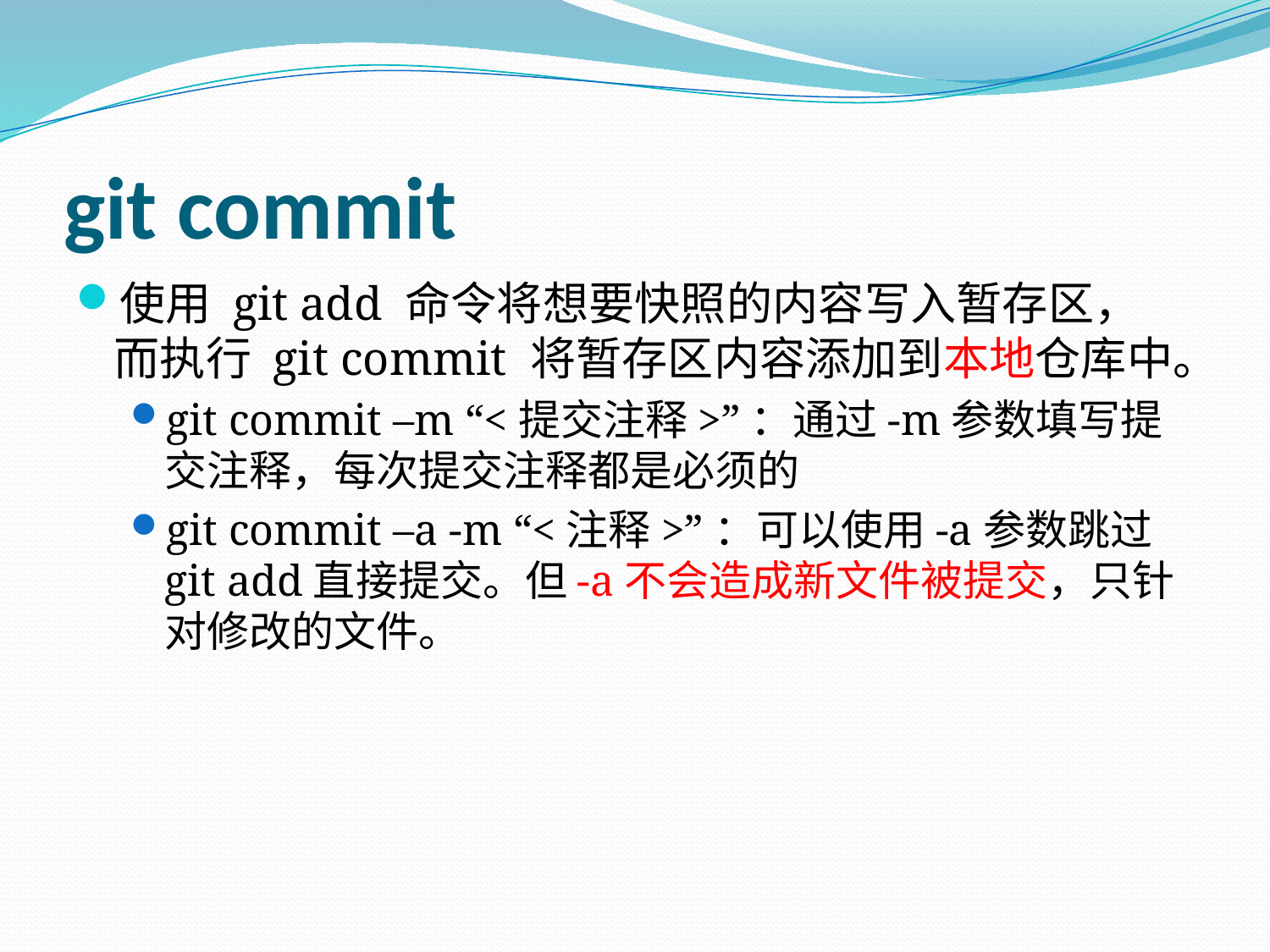

# git commit
使用 git add 命令将想要快照的内容写入暂存区， 而执行 git commit 将暂存区内容添加到本地仓库中。
git commit –m “<提交注释>”：通过-m参数填写提交注释，每次提交注释都是必须的
git commit –a -m “<注释>”：可以使用-a参数跳过git add直接提交。但-a不会造成新文件被提交，只针对修改的文件。